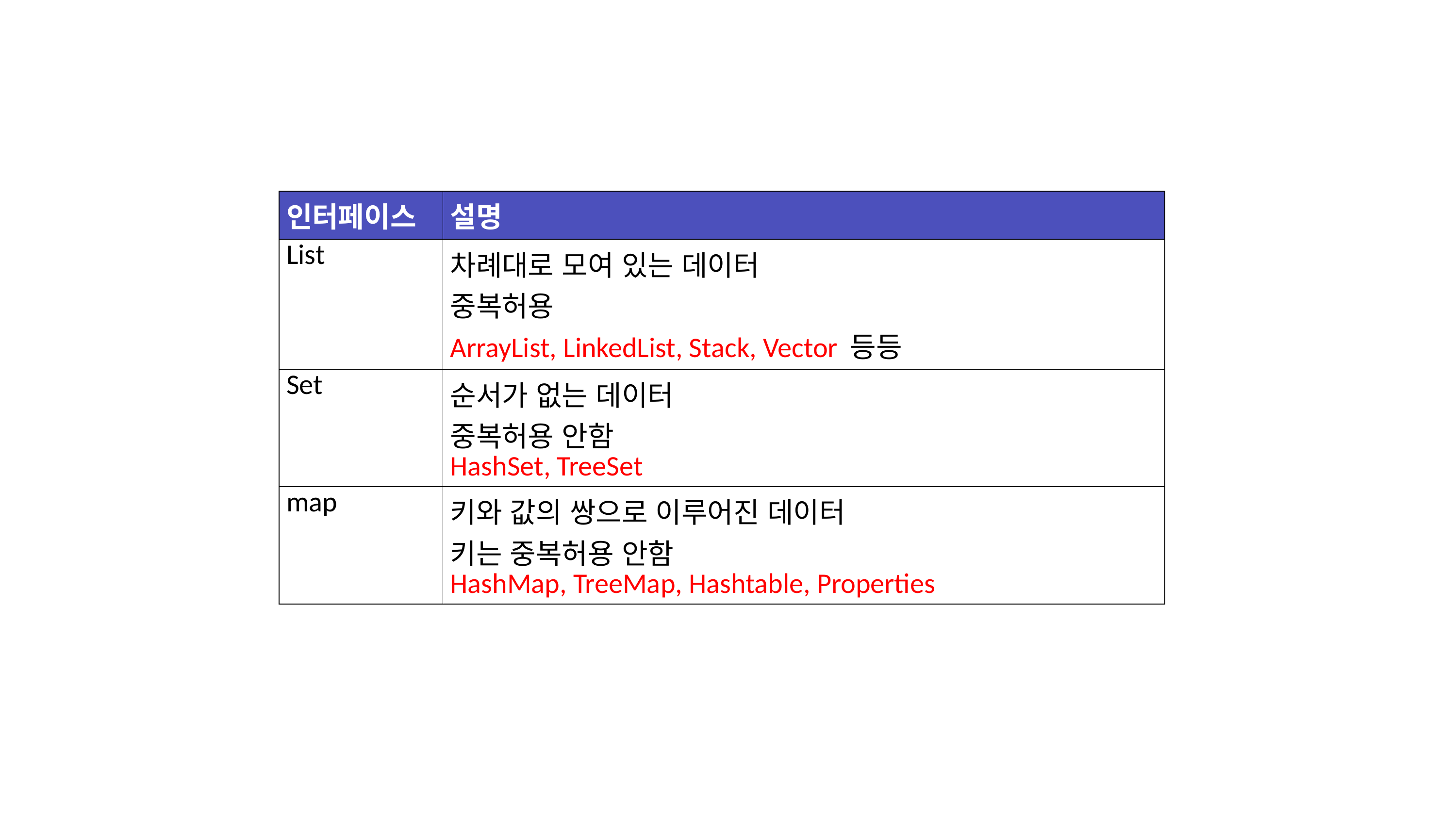

| 인터페이스 | 설명 |
| --- | --- |
| List | 차례대로 모여 있는 데이터 중복허용 ArrayList, LinkedList, Stack, Vector 등등 |
| Set | 순서가 없는 데이터 중복허용 안함 HashSet, TreeSet |
| map | 키와 값의 쌍으로 이루어진 데이터 키는 중복허용 안함 HashMap, TreeMap, Hashtable, Properties |